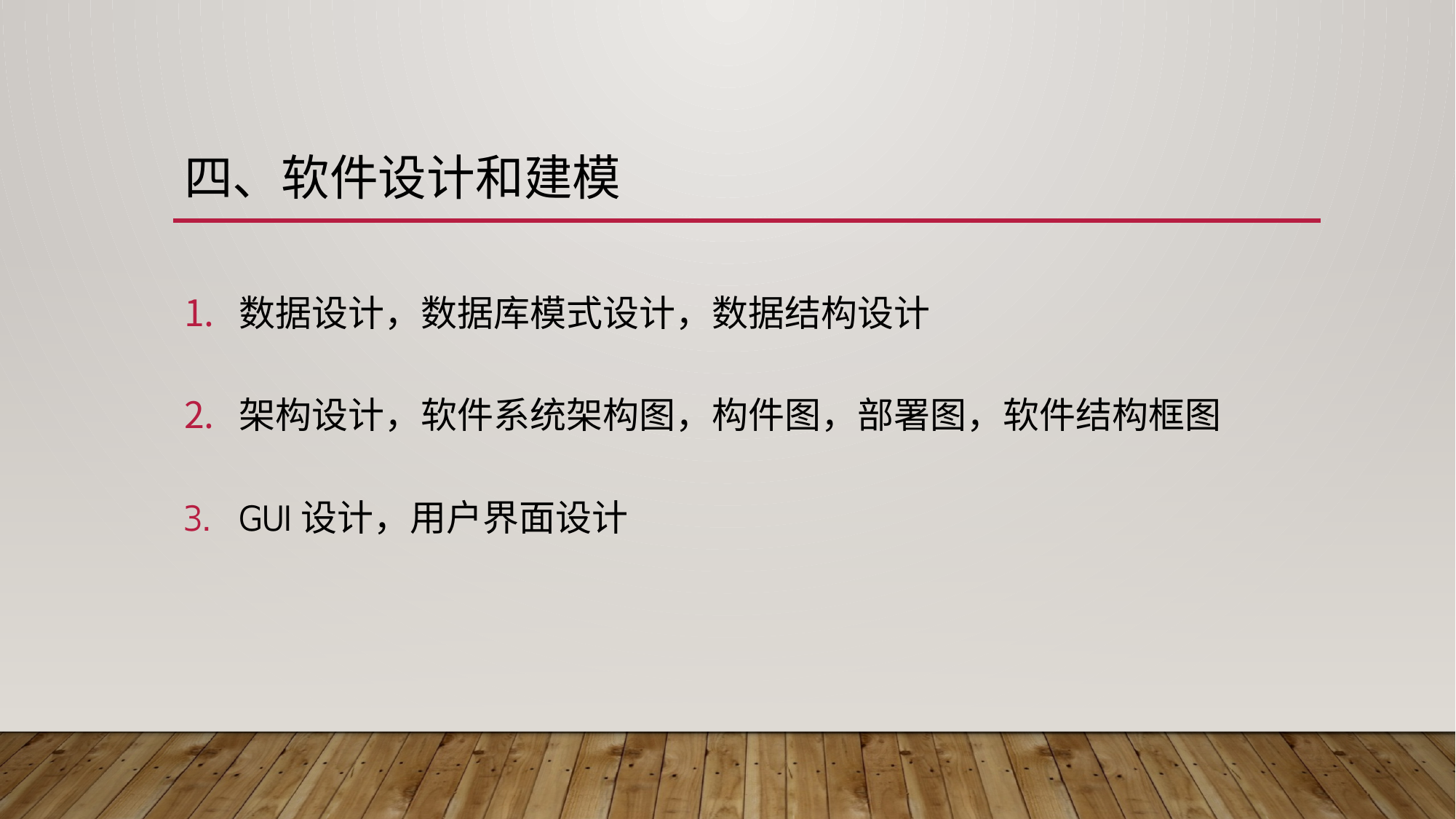

# 四、软件设计和建模
数据设计，数据库模式设计，数据结构设计
架构设计，软件系统架构图，构件图，部署图，软件结构框图
GUI设计，用户界面设计